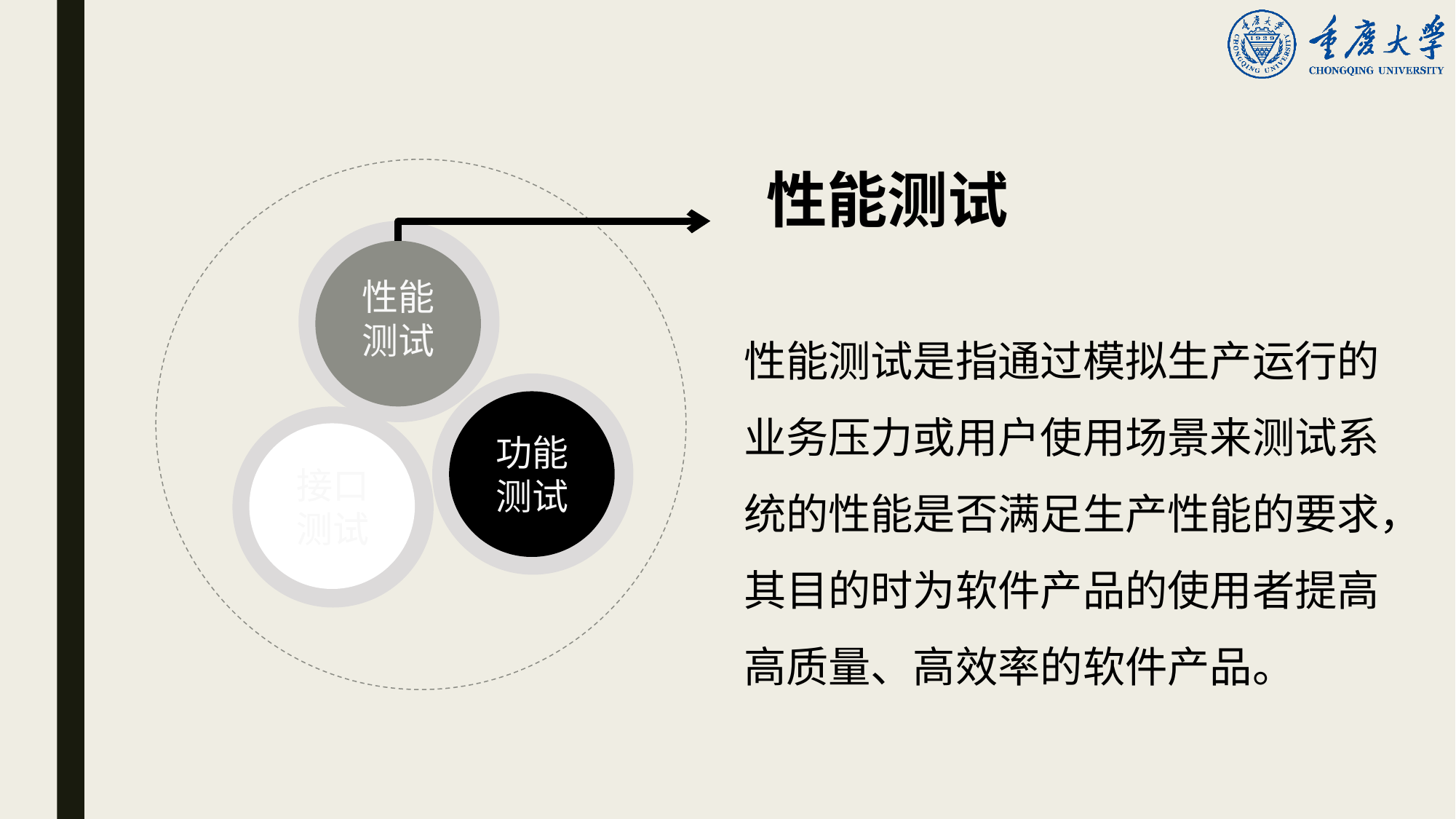

性能测试

性能测试
性能测试是指通过模拟生产运行的业务压力或用户使用场景来测试系统的性能是否满足生产性能的要求，其目的时为软件产品的使用者提高高质量、高效率的软件产品。

功能测试
接口测试